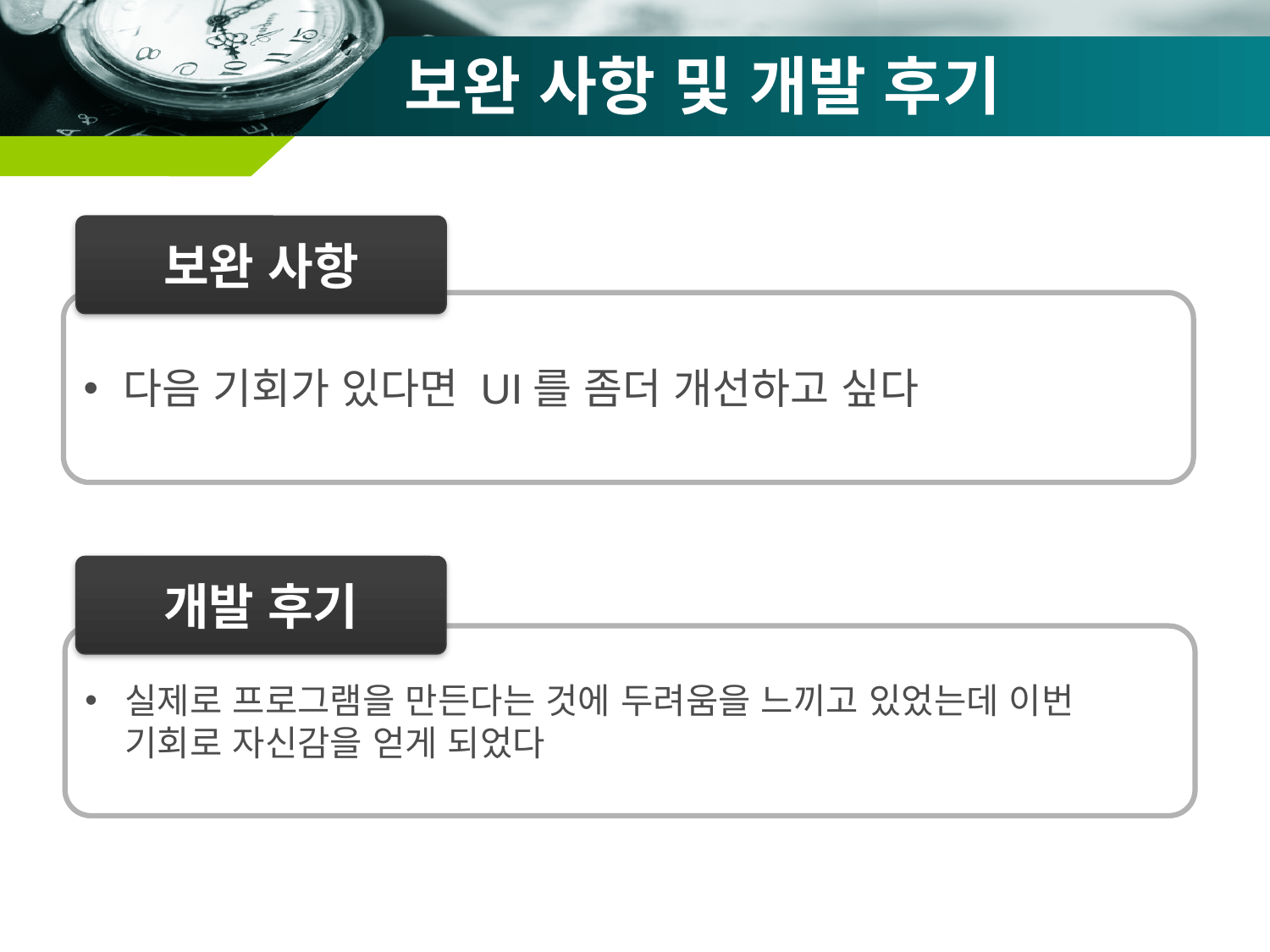

# 보완 사항 및 개발 후기
보완 사항

다음 기회가 있다면 UI를 좀더 개선하고 싶다
개발 후기

실제로 프로그램을 만든다는 것에 두려움을 느끼고 있었는데 이번 기회로 자신감을 얻게 되었다